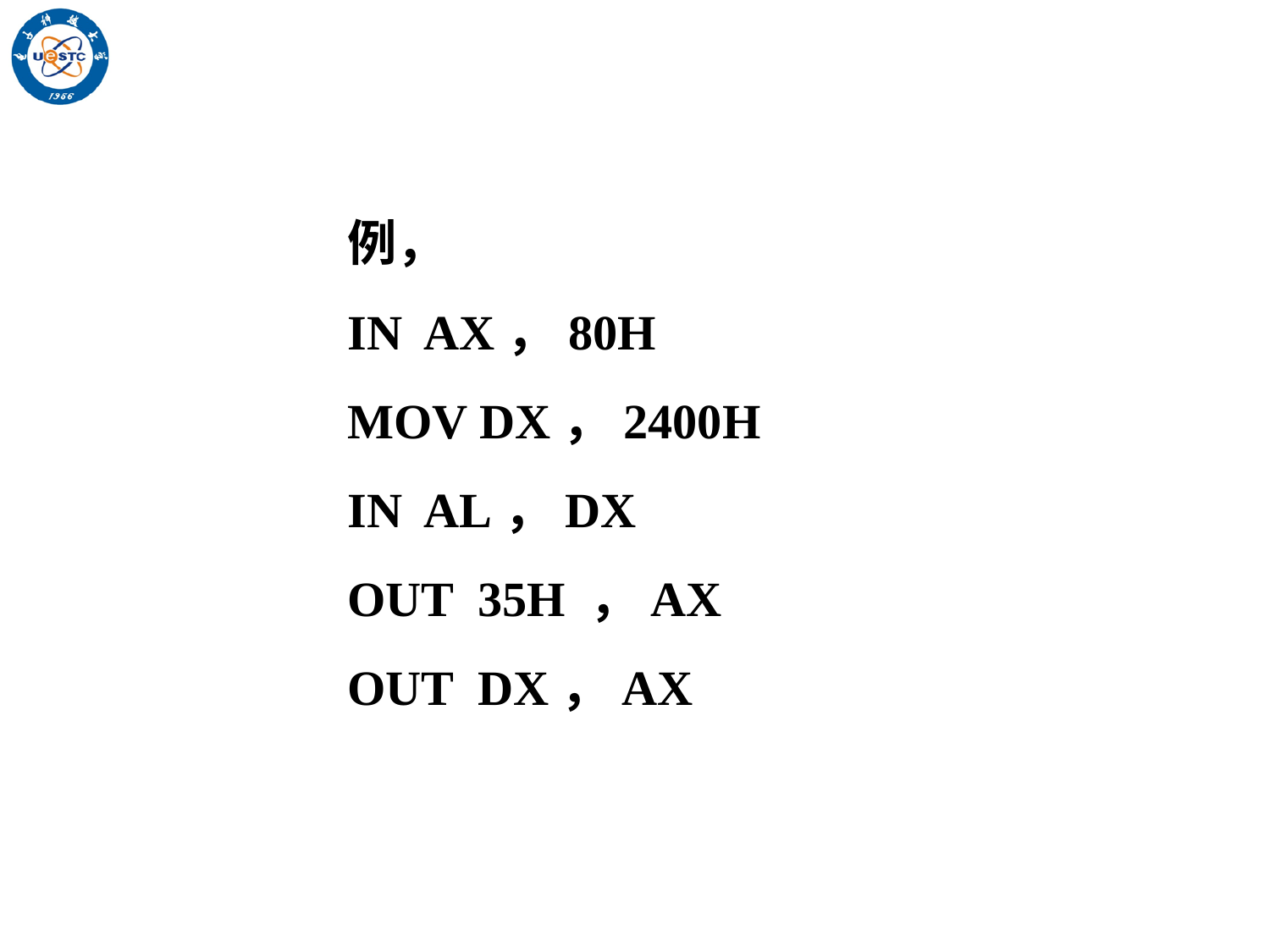

例，
IN  AX，80H
MOV DX，2400H
IN  AL，DX
OUT  35H ，AX
OUT  DX，AX